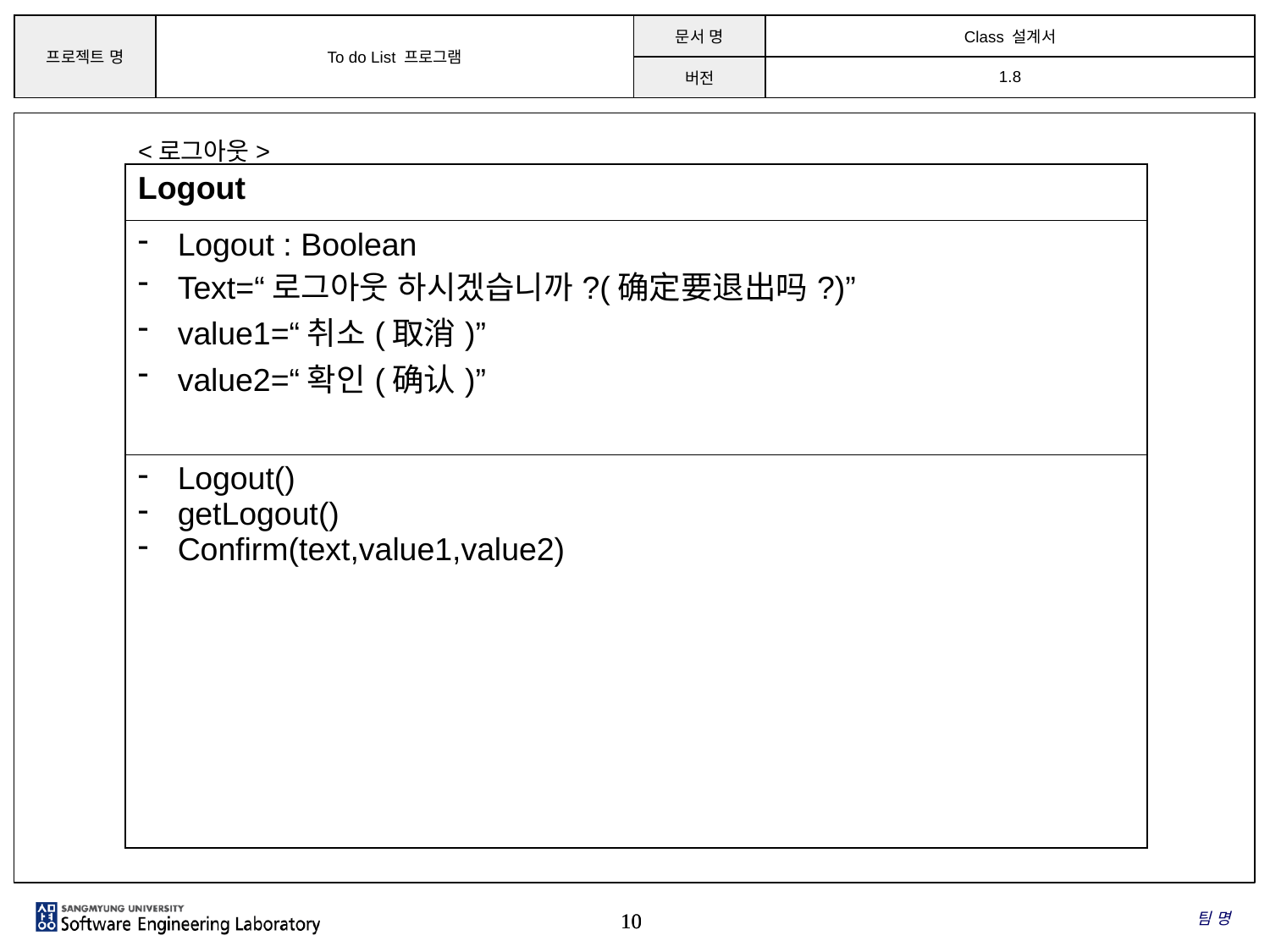

<로그아웃>
| Logout |
| --- |
| Logout : Boolean Text=“로그아웃 하시겠습니까?(确定要退出吗?)” value1=“취소(取消)” value2=“확인(确认)” |
| Logout() getLogout() Confirm(text,value1,value2) |
팀 명